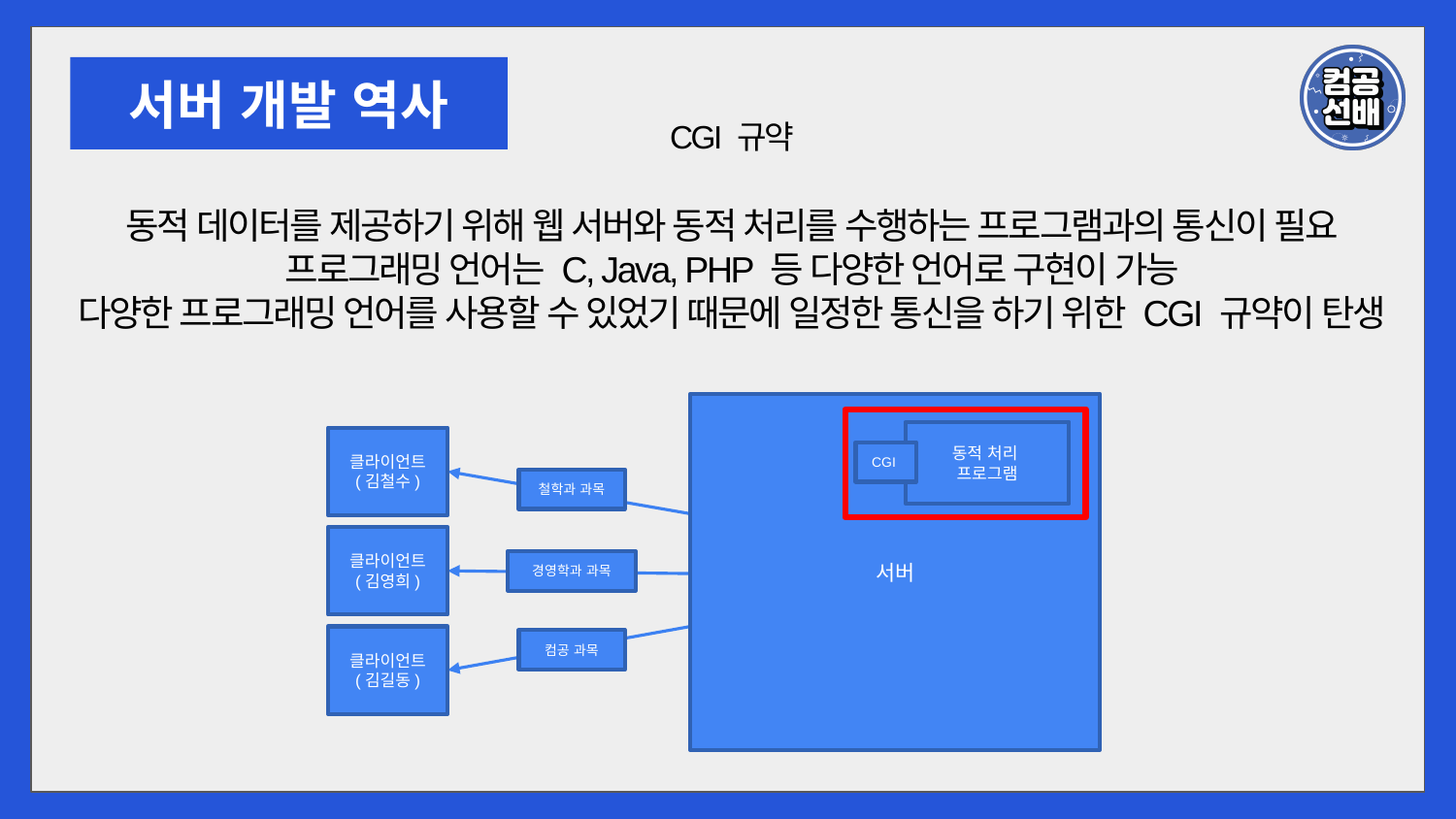

서버 개발 역사
CGI 규약
동적 데이터를 제공하기 위해 웹 서버와 동적 처리를 수행하는 프로그램과의 통신이 필요
프로그래밍 언어는 C, Java, PHP 등 다양한 언어로 구현이 가능
다양한 프로그래밍 언어를 사용할 수 있었기 때문에 일정한 통신을 하기 위한 CGI 규약이 탄생
서버

동적 처리
프로그램
클라이언트
(김철수)
CGI
철학과 과목
클라이언트
(김영희)
경영학과 과목
클라이언트
(김길동)
컴공 과목